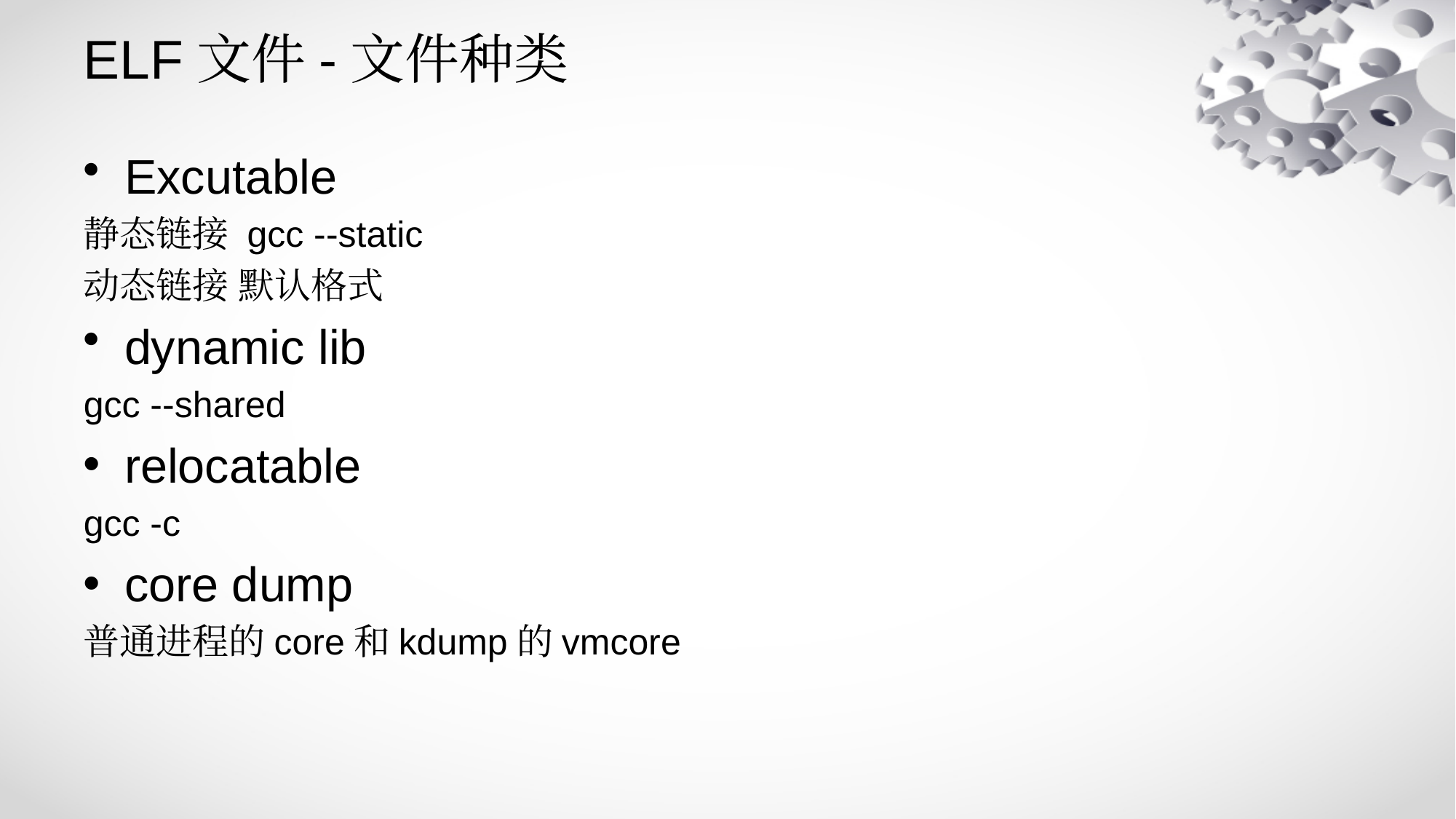

# ELF文件-文件种类
Excutable
静态链接 gcc --static
动态链接 默认格式
dynamic lib
gcc --shared
relocatable
gcc -c
core dump
普通进程的core和kdump的vmcore